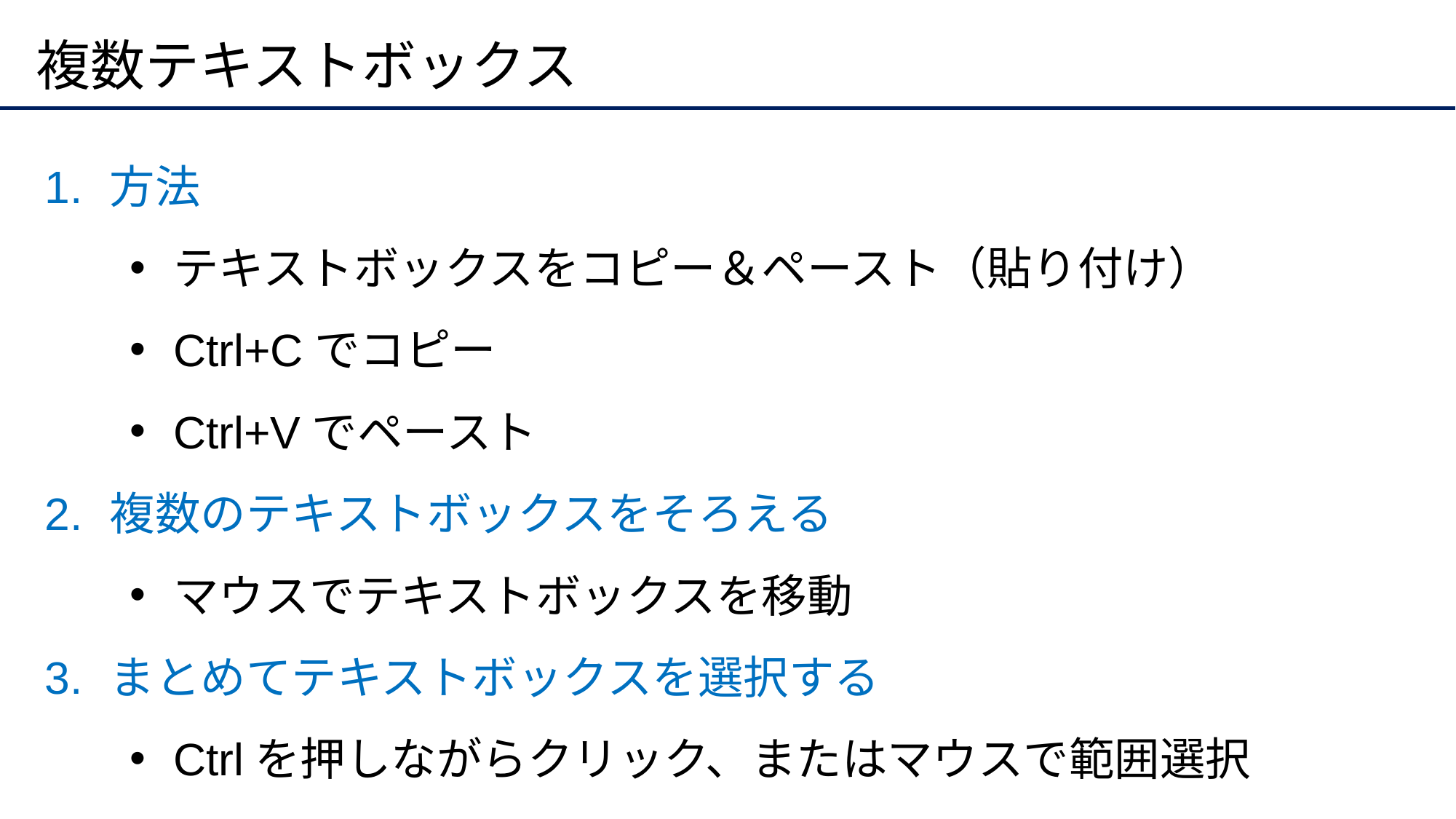

# 複数テキストボックス
方法
テキストボックスをコピー＆ペースト（貼り付け）
Ctrl+Cでコピー
Ctrl+Vでペースト
複数のテキストボックスをそろえる
マウスでテキストボックスを移動
まとめてテキストボックスを選択する
Ctrlを押しながらクリック、またはマウスで範囲選択